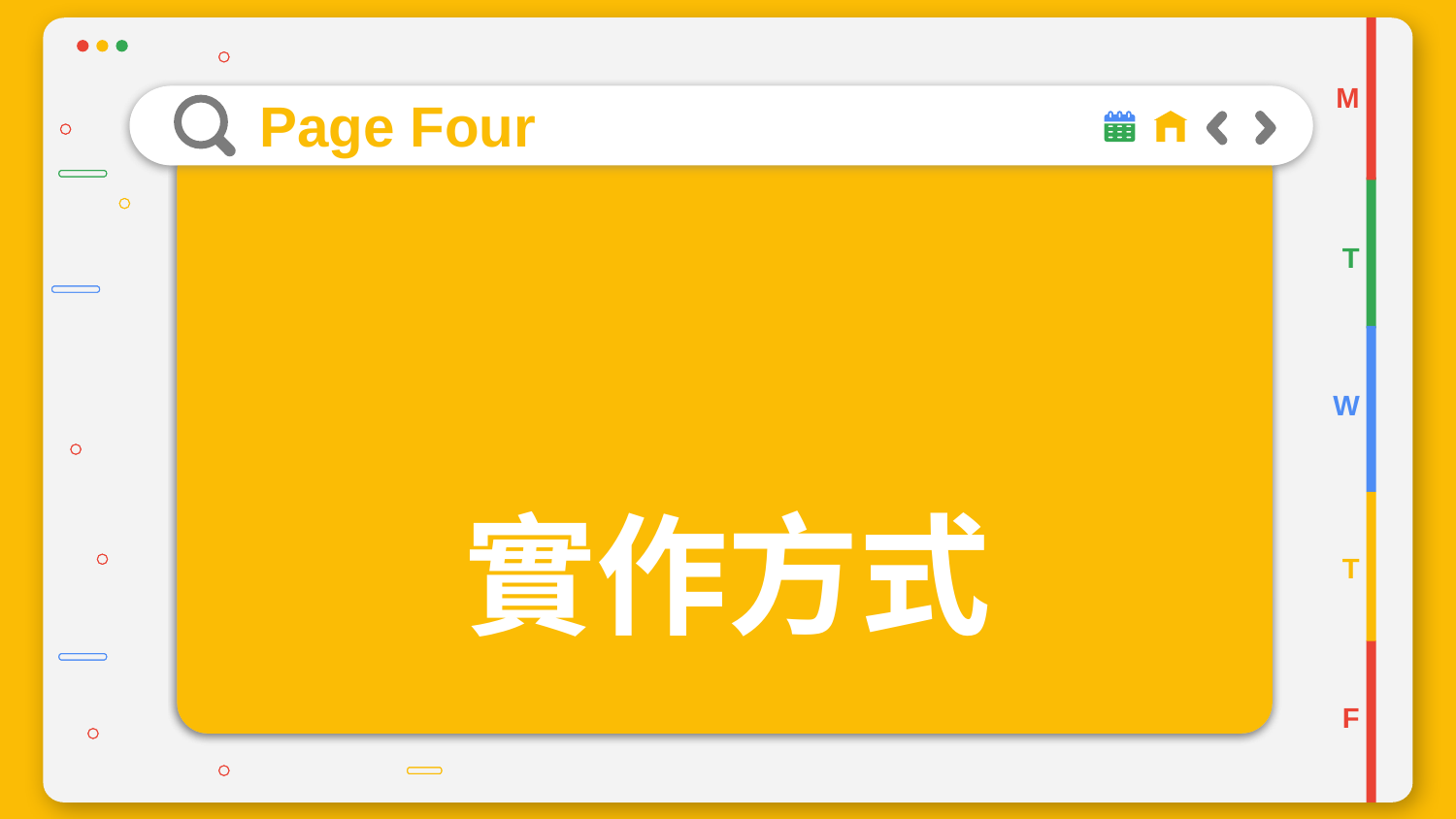

M

Page Four

T

W

實作方式
T

F